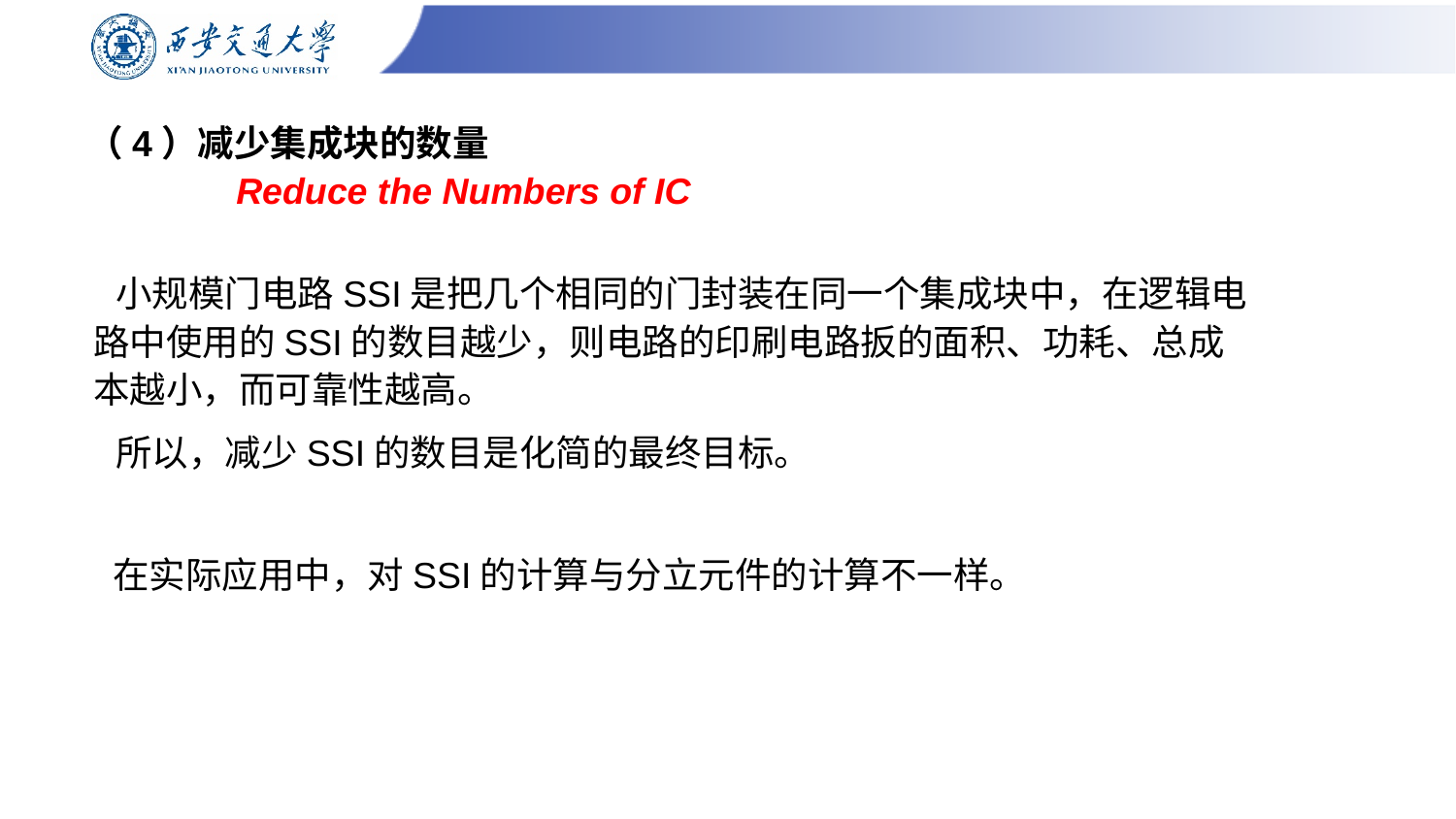

# （4）减少集成块的数量 Reduce the Numbers of IC
     小规模门电路SSI是把几个相同的门封装在同一个集成块中，在逻辑电路中使用的SSI的数目越少，则电路的印刷电路扳的面积、功耗、总成本越小，而可靠性越高。
     所以，减少SSI的数目是化简的最终目标。
     在实际应用中，对SSI的计算与分立元件的计算不一样。